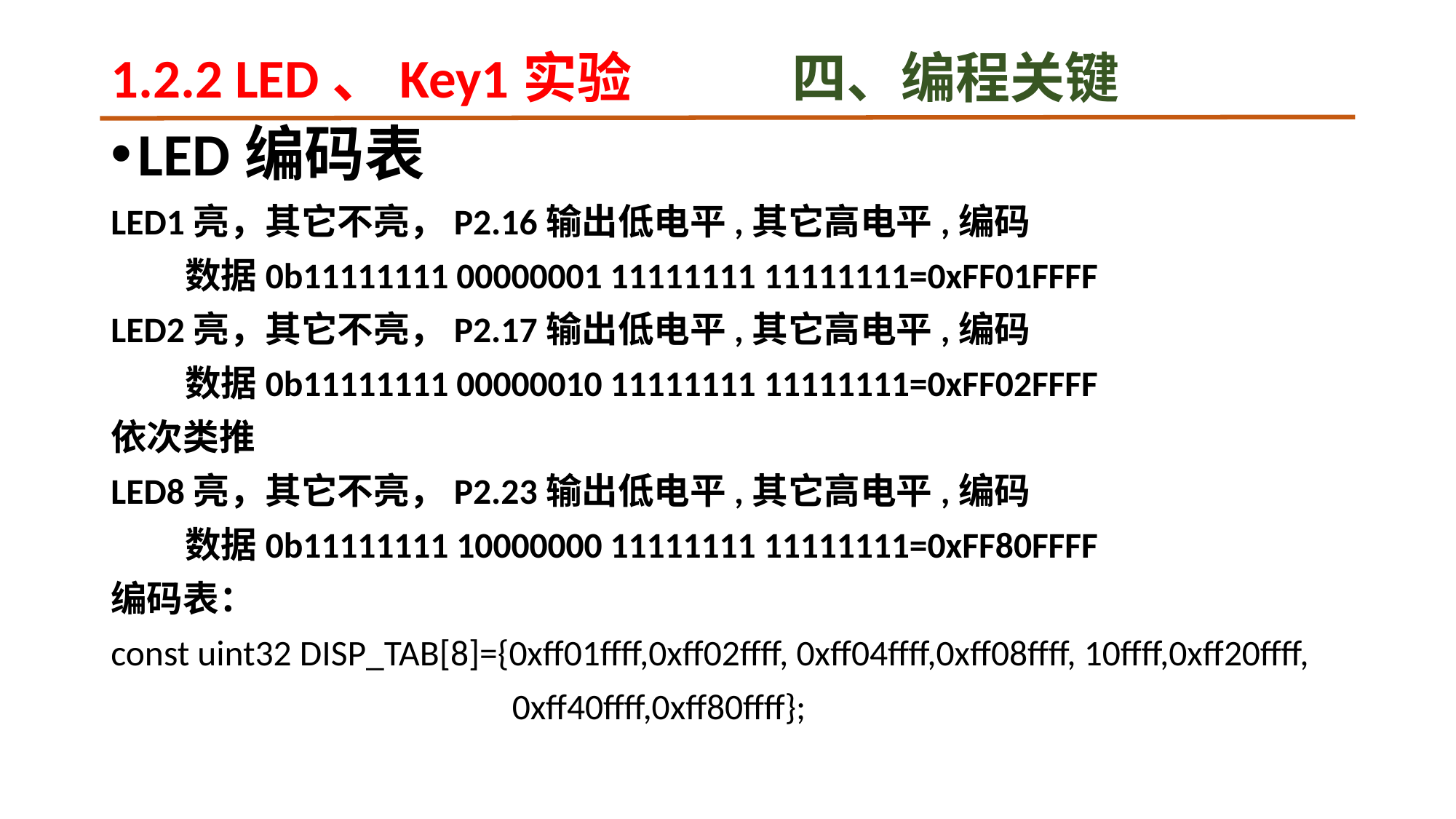

# 1.2.2 LED、Key1实验             四、编程关键
LED编码表
LED1亮，其它不亮，P2.16输出低电平,其它高电平,编码
        数据0b11111111 00000001 11111111 11111111=0xFF01FFFF
LED2亮，其它不亮，P2.17输出低电平,其它高电平,编码
        数据0b11111111 00000010 11111111 11111111=0xFF02FFFF
依次类推
LED8亮，其它不亮，P2.23输出低电平,其它高电平,编码
        数据0b11111111 10000000 11111111 11111111=0xFF80FFFF
编码表：
const uint32 DISP_TAB[8]={0xff01ffff,0xff02ffff, 0xff04ffff,0xff08ffff, 10ffff,0xff20ffff,
                                                 0xff40ffff,0xff80ffff};